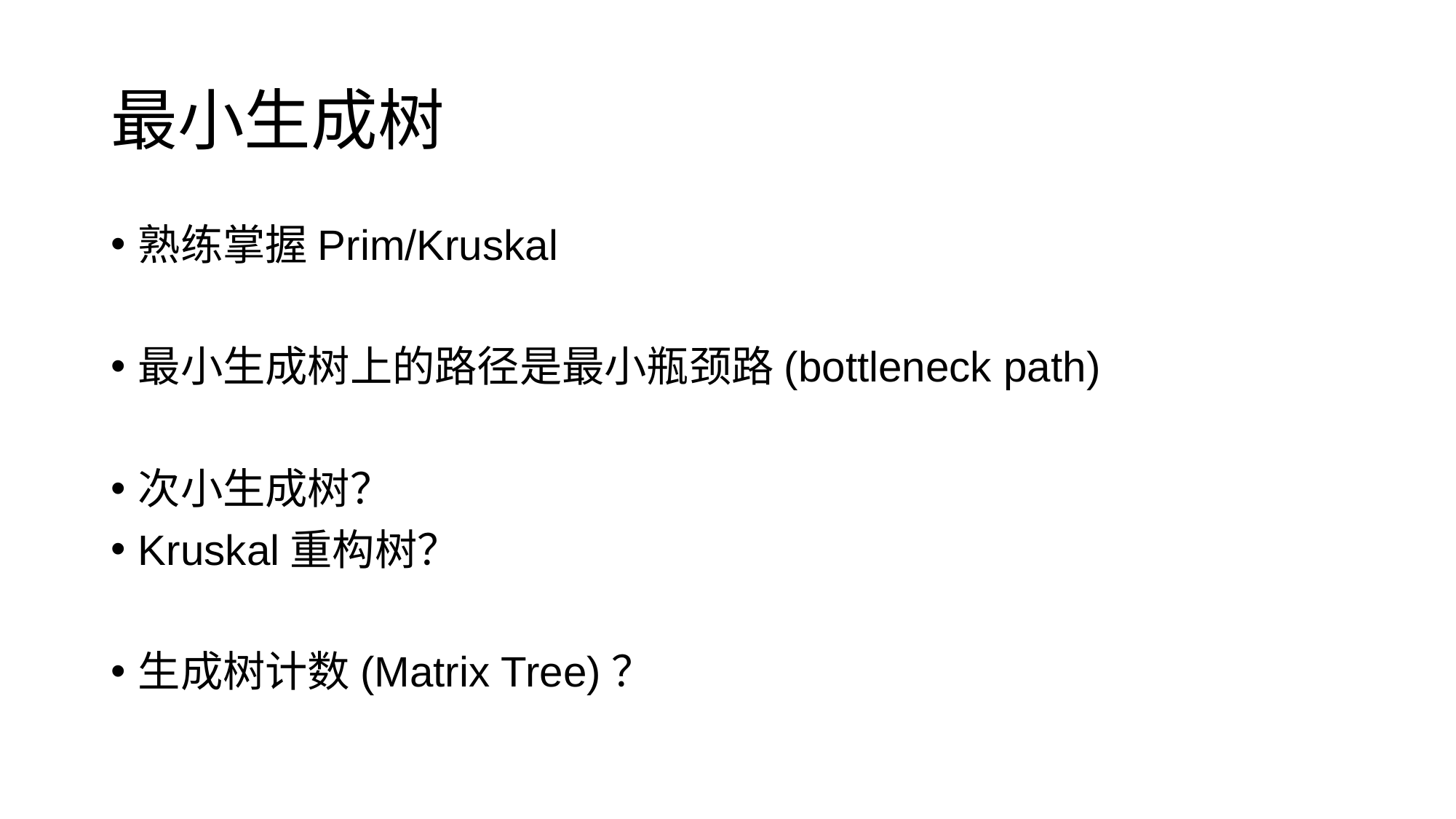

# 最小生成树
熟练掌握Prim/Kruskal

最小生成树上的路径是最小瓶颈路(bottleneck path)

次小生成树？
Kruskal重构树？

生成树计数(Matrix Tree)？